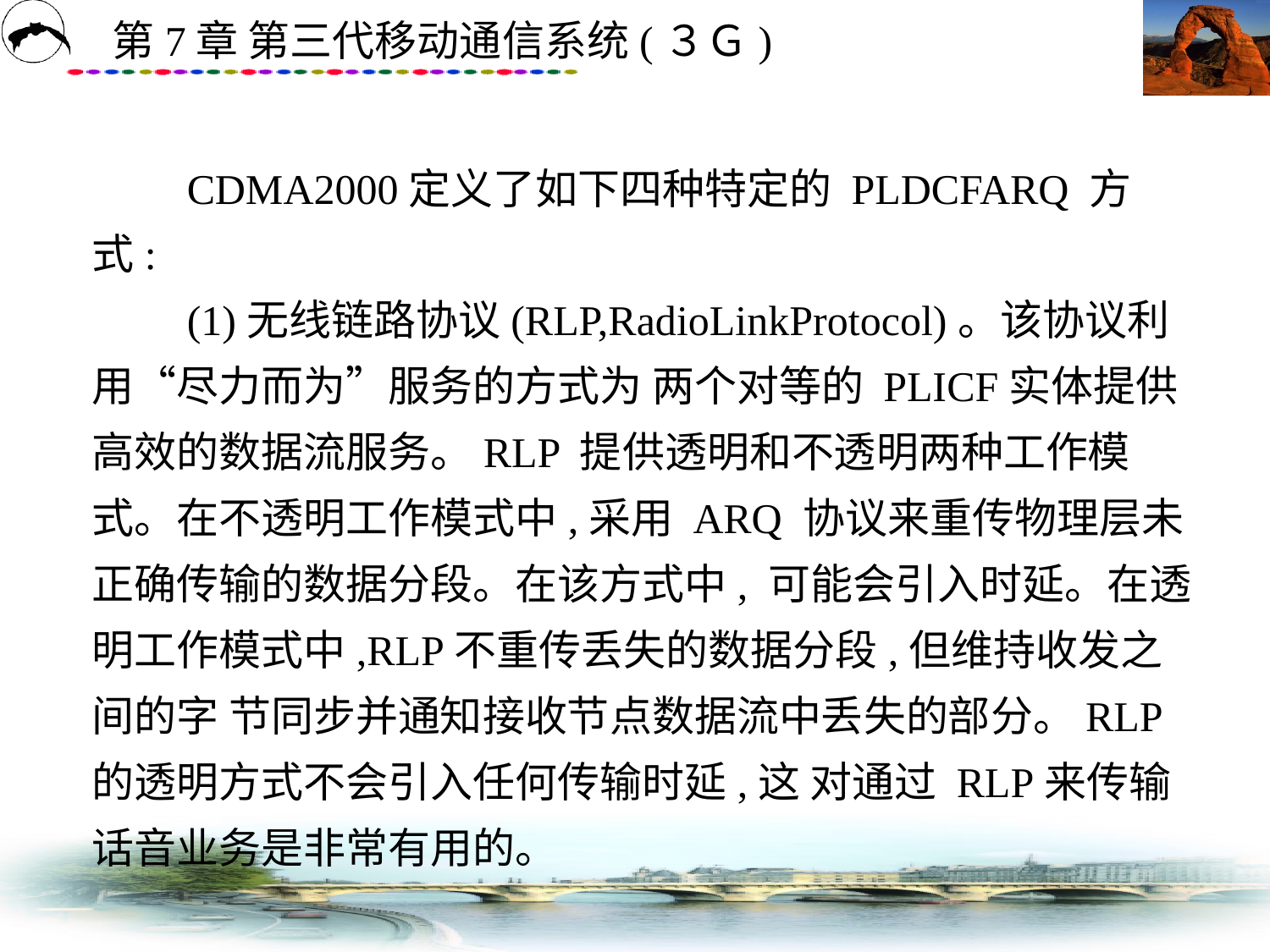

# CDMA2000定义了如下四种特定的 PLDCFARQ 方式: 　　(1)无线链路协议(RLP,RadioLinkProtocol)。该协议利用“尽力而为”服务的方式为 两个对等的 PLICF实体提供高效的数据流服务。RLP 提供透明和不透明两种工作模式。在不透明工作模式中,采用 ARQ 协议来重传物理层未正确传输的数据分段。在该方式中, 可能会引入时延。在透明工作模式中,RLP不重传丢失的数据分段,但维持收发之间的字 节同步并通知接收节点数据流中丢失的部分。RLP的透明方式不会引入任何传输时延,这 对通过 RLP来传输话音业务是非常有用的。